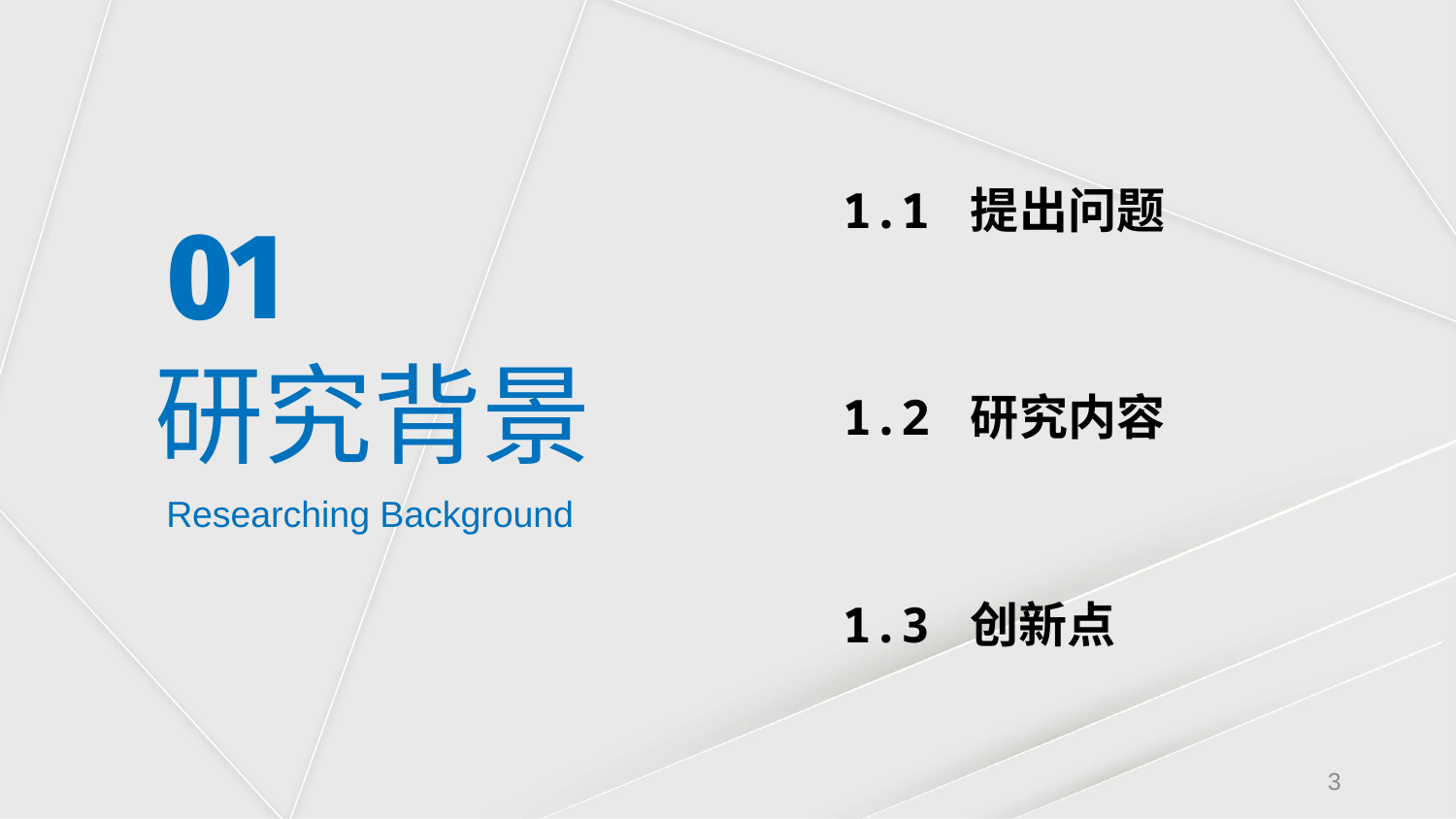

1.1 提出问题
01
# 研究背景
1.2 研究内容
Researching Background
1.3 创新点
3